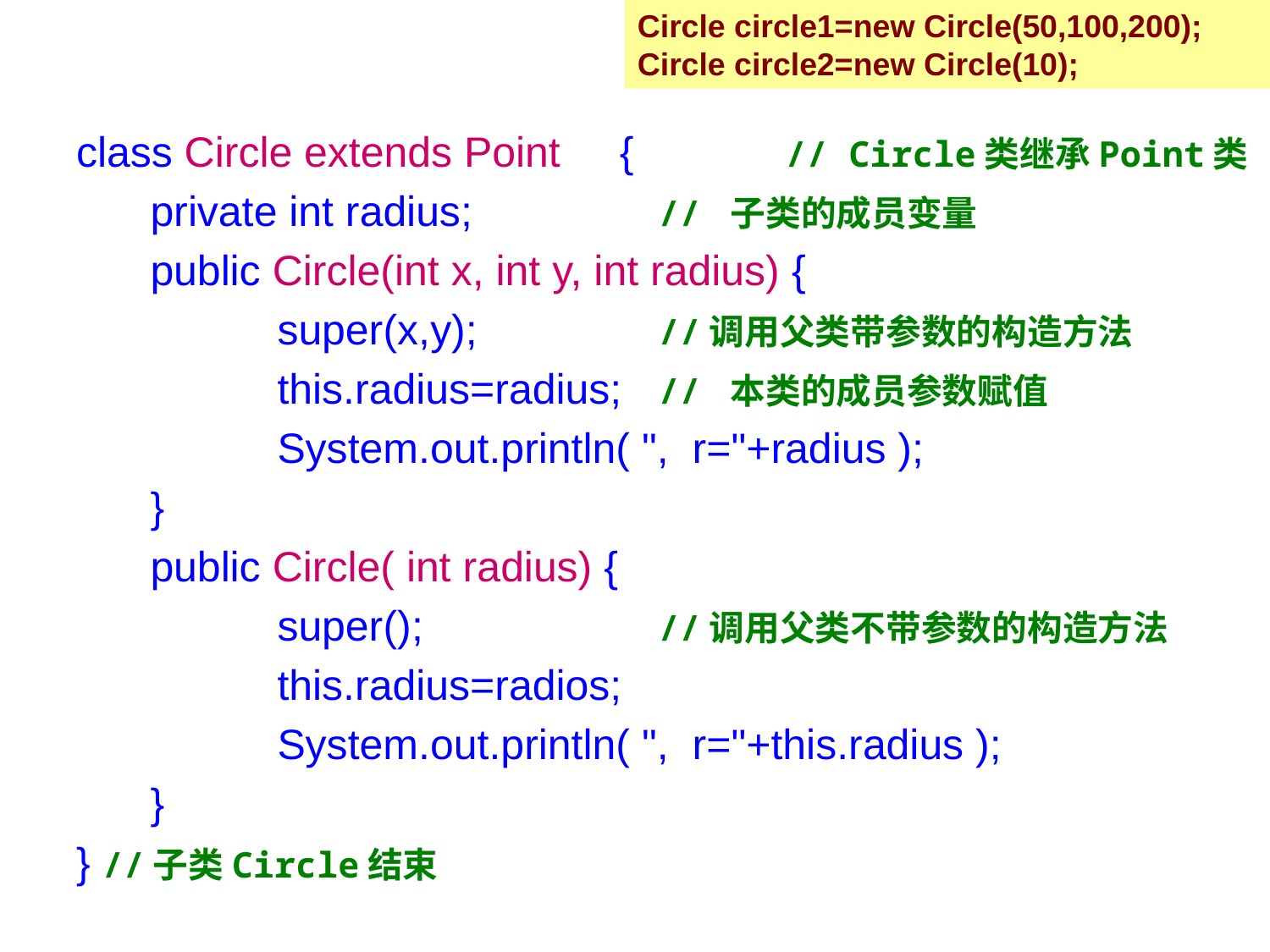

class Circle extends Point     { 		// Circle类继承Point类
	private int radius;		// 子类的成员变量
	public Circle(int x, int y, int radius) {
    		super(x,y); 		//调用父类带参数的构造方法
     		this.radius=radius;	// 本类的成员参数赋值
     		System.out.println( ",  r="+radius );
   	}
  	public Circle( int radius) {
		super(); 		//调用父类不带参数的构造方法
     		this.radius=radios;
     		System.out.println( ",  r="+this.radius );
   	}
} //子类Circle结束
Circle circle1=new Circle(50,100,200);
Circle circle2=new Circle(10);